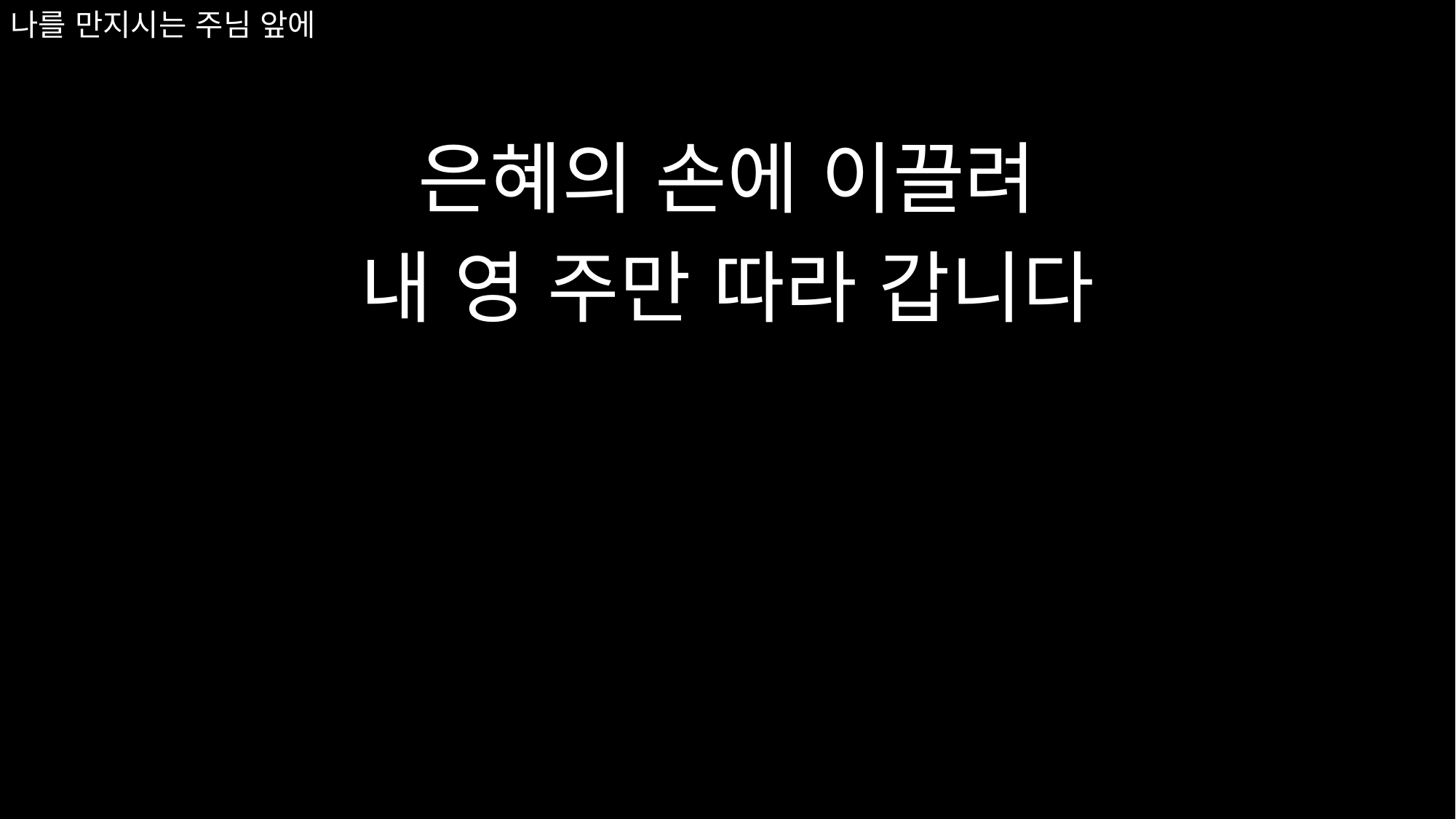

# 나를 만지시는 주님 앞에
은혜의 손에 이끌려
내 영 주만 따라 갑니다